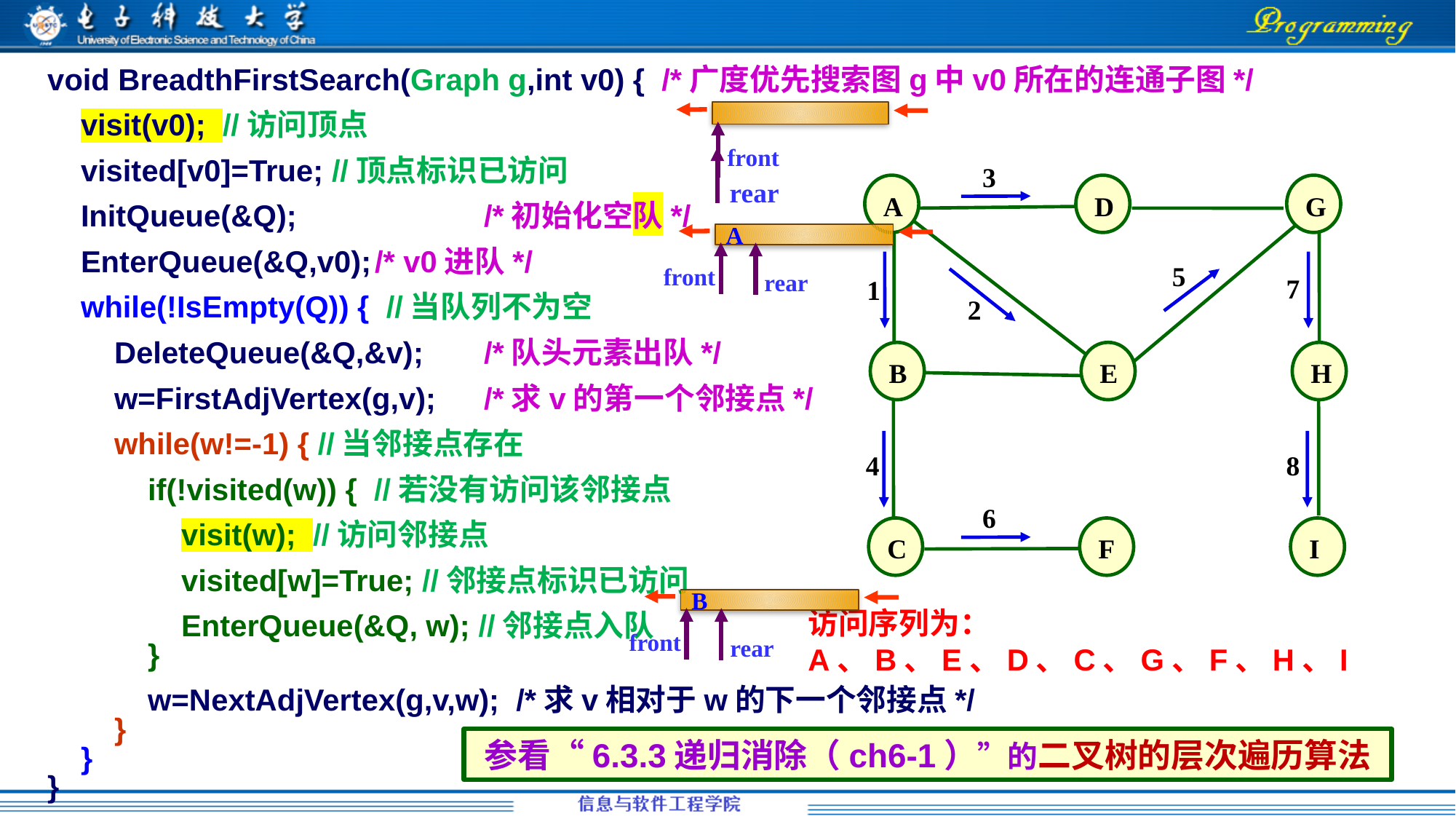

void BreadthFirstSearch(Graph g,int v0) {  /*广度优先搜索图g中v0所在的连通子图*/
    visit(v0);  //访问顶点
    visited[v0]=True; //顶点标识已访问
    InitQueue(&Q);		/*初始化空队*/
    EnterQueue(&Q,v0);	/* v0进队*/
    while(!IsEmpty(Q)) {  //当队列不为空
        DeleteQueue(&Q,&v);	/*队头元素出队*/
        w=FirstAdjVertex(g,v);	/*求v的第一个邻接点*/
        while(w!=-1) { //当邻接点存在
            if(!visited(w)) {  //若没有访问该邻接点
                visit(w);  //访问邻接点
                visited[w]=True; //邻接点标识已访问
                EnterQueue(&Q, w); //邻接点入队
            }
            w=NextAdjVertex(g,v,w);  /*求v相对于w的下一个邻接点*/
        }
    }
}

front

rear
3

A
D
G

5

7
1
2
B
E
H

4
8
6

C
F
I

A

front

rear
B

front

rear
访问序列为：A、B、E、D、C、G、F、H、I
参看“6.3.3递归消除（ch6-1）”的二叉树的层次遍历算法